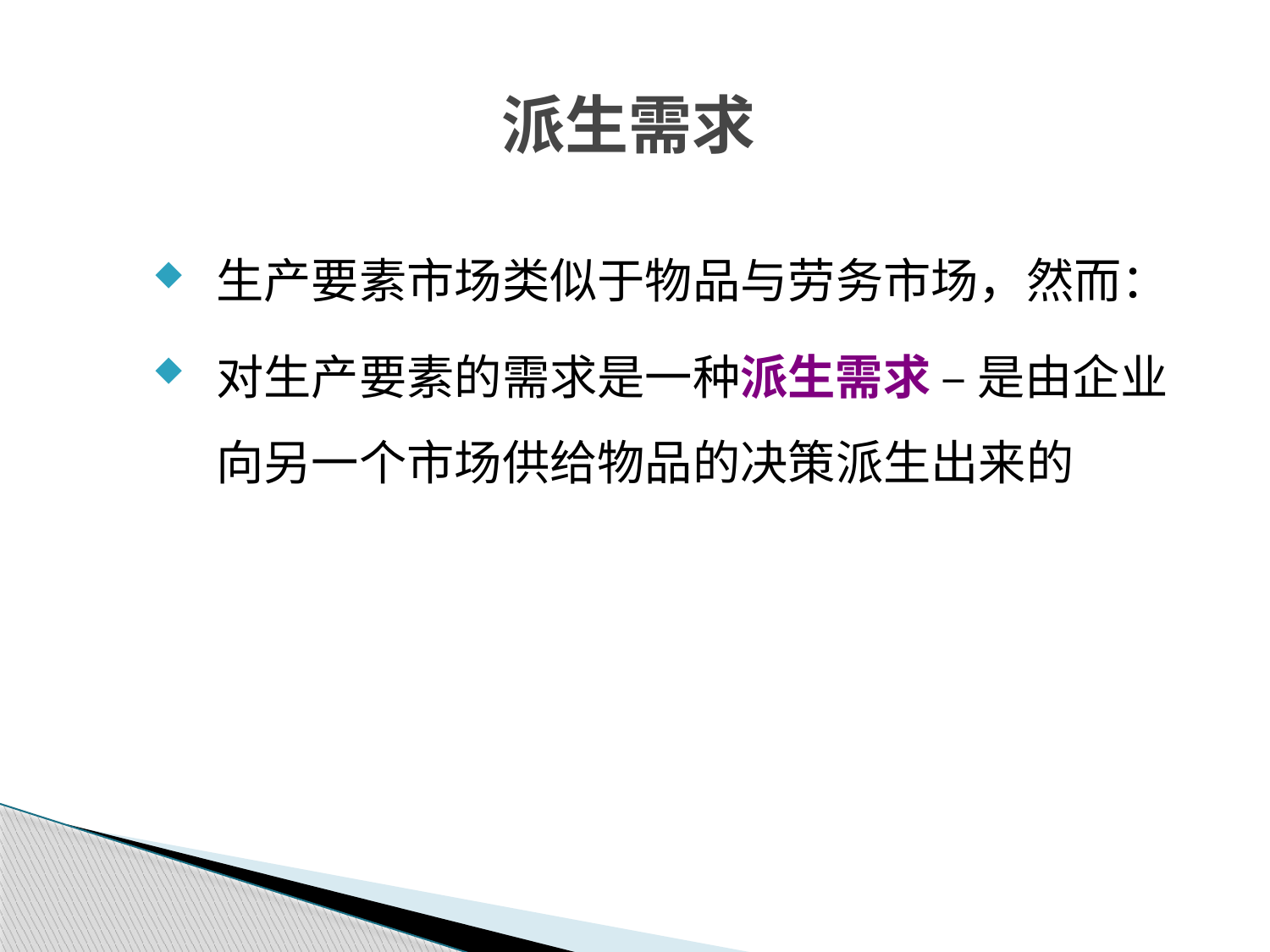

派生需求
生产要素市场类似于物品与劳务市场，然而：
对生产要素的需求是一种派生需求 – 是由企业向另一个市场供给物品的决策派生出来的